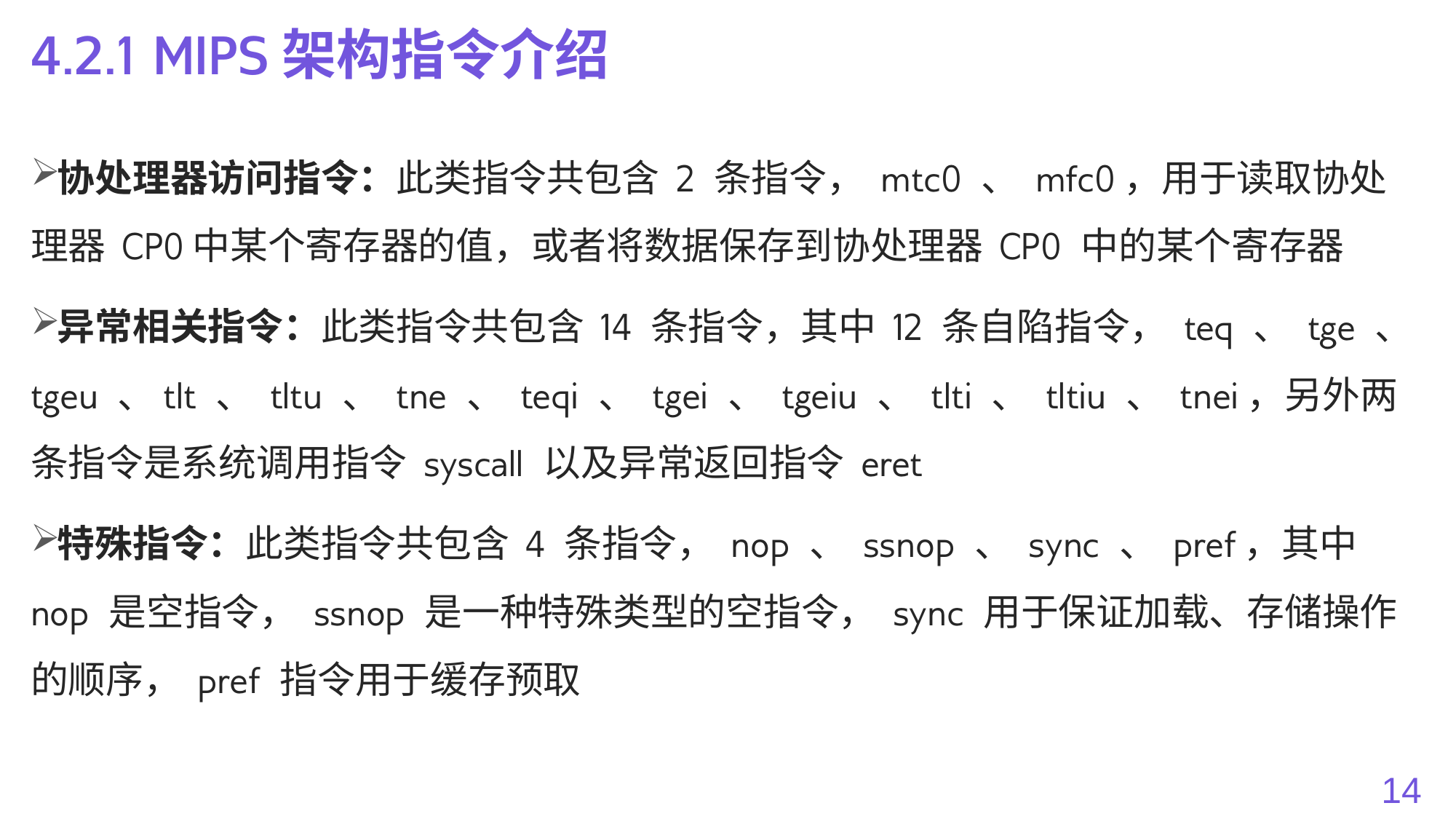

# 4.2.1 MIPS架构指令介绍
协处理器访问指令：此类指令共包含 2 条指令， mtc0 、 mfc0，用于读取协处理器 CP0中某个寄存器的值，或者将数据保存到协处理器 CP0 中的某个寄存器
异常相关指令：此类指令共包含 14 条指令，其中 12 条自陷指令， teq 、 tge 、 tgeu 、tlt 、 tltu 、 tne 、 teqi 、 tgei 、 tgeiu 、 tlti 、 tltiu 、 tnei，另外两条指令是系统调用指令 syscall 以及异常返回指令 eret
特殊指令：此类指令共包含 4 条指令， nop 、 ssnop 、 sync 、 pref，其中 nop 是空指令， ssnop 是一种特殊类型的空指令， sync 用于保证加载、存储操作的顺序， pref 指令用于缓存预取
14